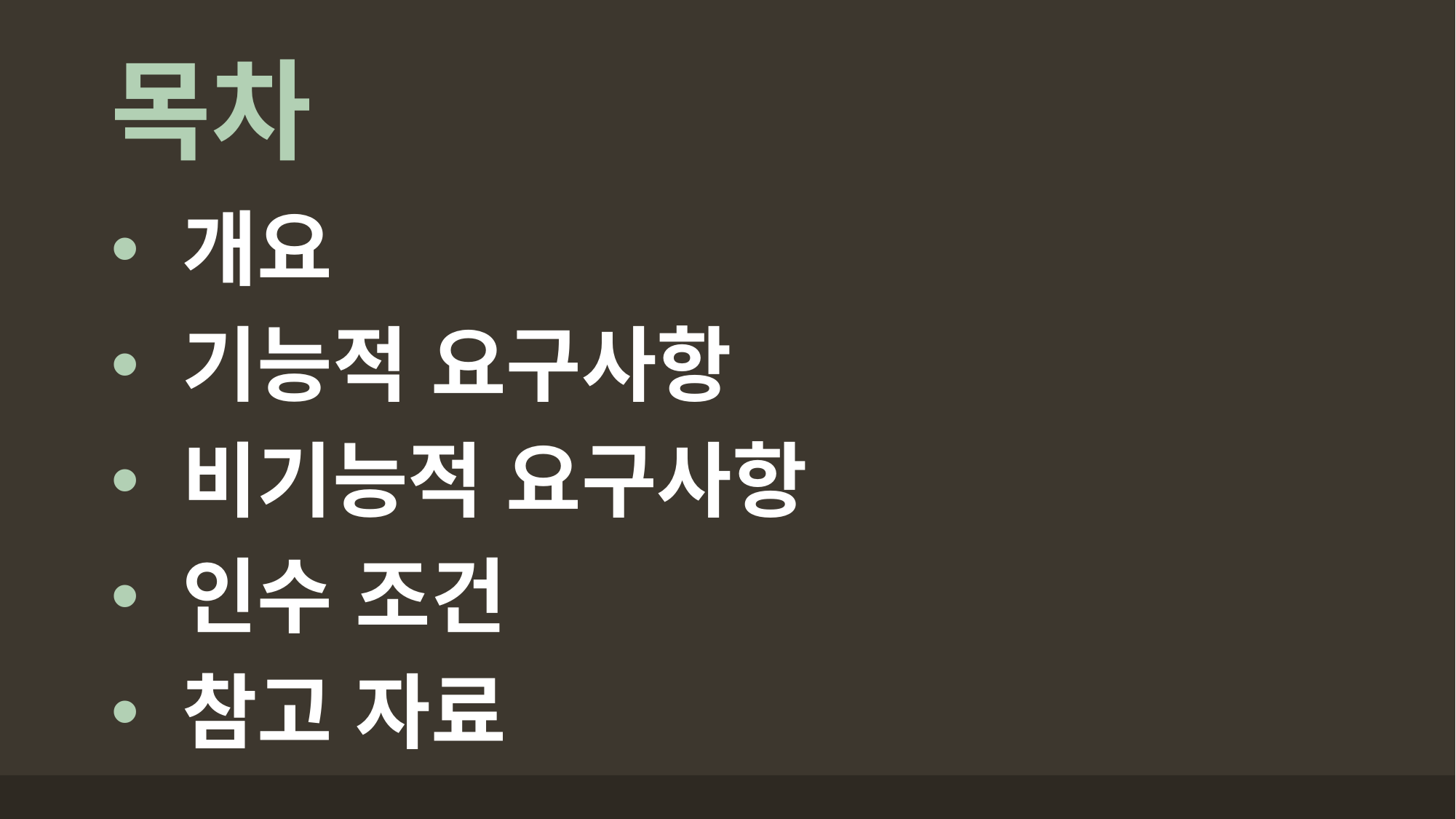

# 목차
 개요
 기능적 요구사항
 비기능적 요구사항
 인수 조건
 참고 자료